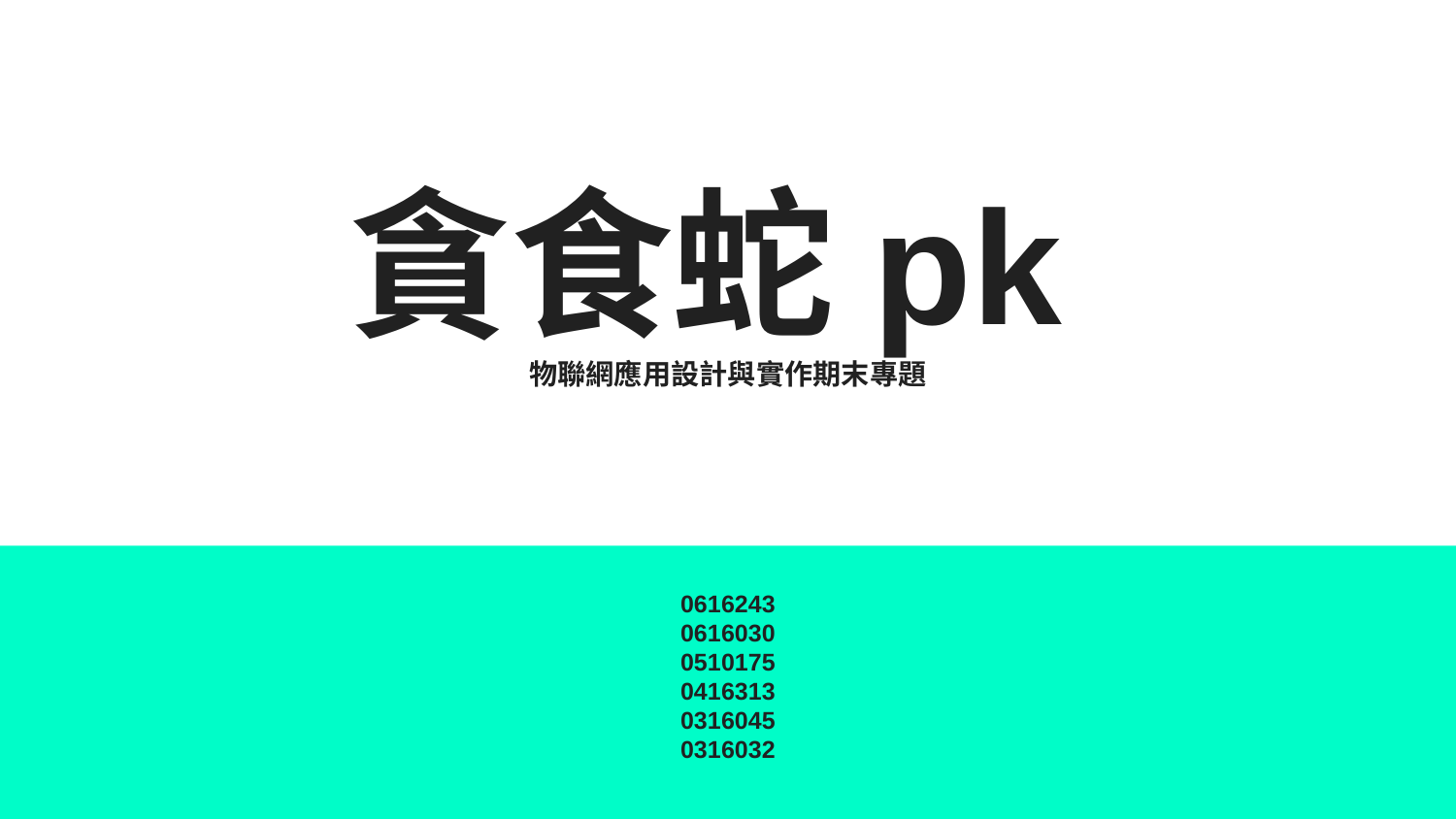

# 貪食蛇pk
物聯網應用設計與實作期末專題
0616243
0616030
0510175
0416313
0316045
0316032